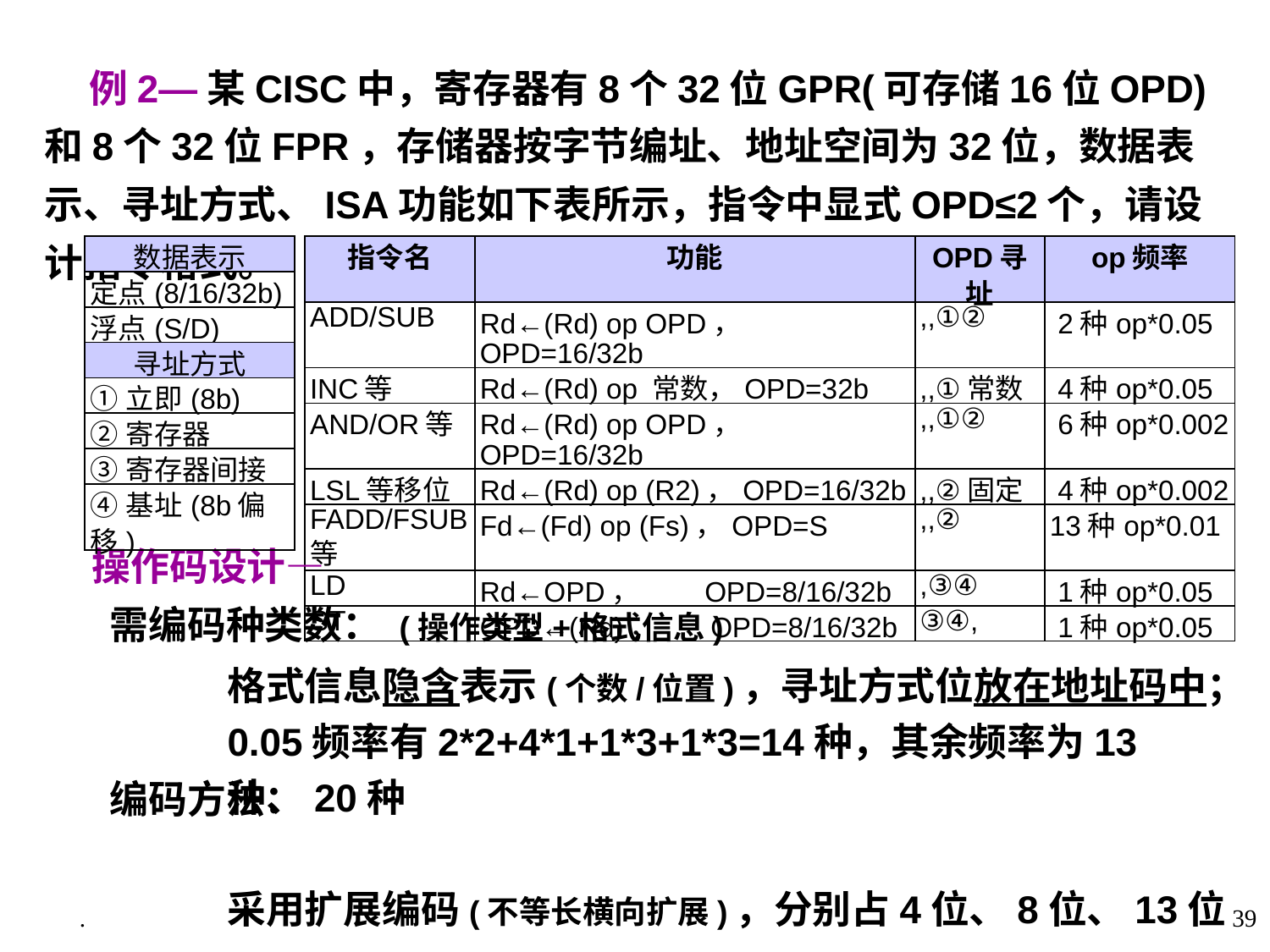

例2—某CISC中，寄存器有8个32位GPR(可存储16位OPD)和8个32位FPR，存储器按字节编址、地址空间为32位，数据表示、寻址方式、ISA功能如下表所示，指令中显式OPD≤2个，请设计指令格式。
| 数据表示 |
| --- |
| 定点(8/16/32b) |
| 浮点(S/D) |
| 寻址方式 |
| ①立即(8b) |
| ②寄存器 |
| ③寄存器间接 |
| ④基址(8b偏移) |
| 指令名 | 功能 | OPD寻址 | op频率 |
| --- | --- | --- | --- |
| ADD/SUB | Rd←(Rd) op OPD， OPD=16/32b | ,,①② | 2种op\*0.05 |
| INC等 | Rd←(Rd) op 常数，OPD=32b | ,,①常数 | 4种op\*0.05 |
| AND/OR等 | Rd←(Rd) op OPD， OPD=16/32b | ,,①② | 6种op\*0.002 |
| LSL等移位 | Rd←(Rd) op (R2)，OPD=16/32b | ,,②固定 | 4种op\*0.002 |
| FADD/FSUB等 | Fd←(Fd) op (Fs)，OPD=S | ,,② | 13种op\*0.01 |
| LD | Rd←OPD， OPD=8/16/32b | ,③④ | 1种op\*0.05 |
| ST | OPD←(Rd)， OPD=8/16/32b | ③④, | 1种op\*0.05 |
    操作码设计—
      需编码种类数： (操作类型+格式信息)

      编码方法：
格式信息隐含表示(个数/位置)，寻址方式位放在地址码中；
0.05频率有2*2+4*1+1*3+1*3=14种，其余频率为13种、20种

采用扩展编码(不等长横向扩展)，分别占4位、8位、13位
.
39